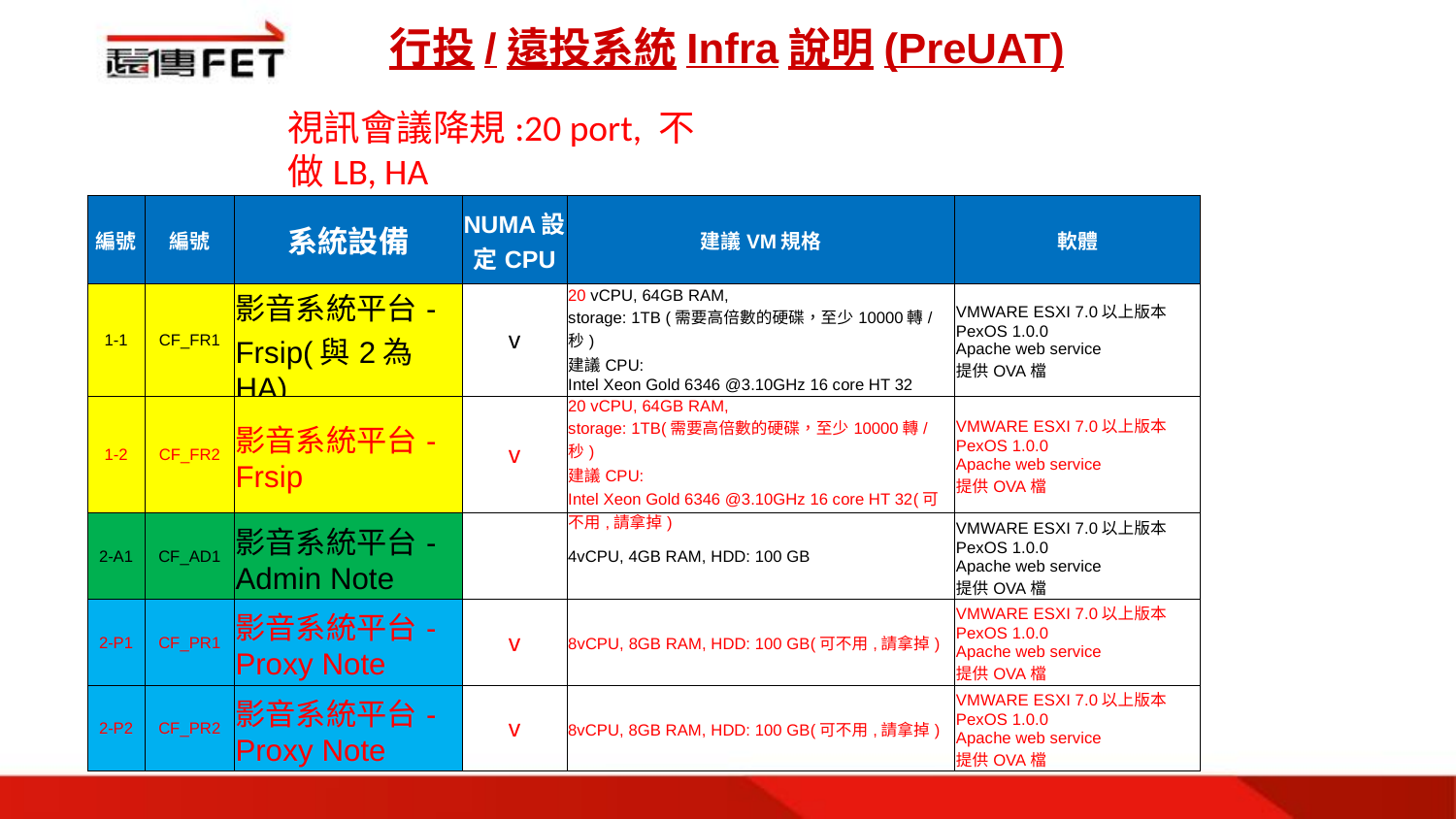

行投/遠投系統Infra說明(PreUAT)
視訊會議降規:20 port, 不做LB, HA
| 編號 | 編號 | 系統設備 | NUMA設定CPU | 建議VM規格 | 軟體 |
| --- | --- | --- | --- | --- | --- |
| 1-1 | CF\_FR1 | 影音系統平台-Frsip(與2為HA) | v | 20 vCPU, 64GB RAM, storage: 1TB (需要高倍數的硬碟，至少10000轉/秒) 建議CPU: Intel Xeon Gold 6346 @3.10GHz 16 core HT 32 | VMWARE ESXI 7.0以上版本 PexOS 1.0.0 Apache web service 提供OVA檔 |
| 1-2 | CF\_FR2 | 影音系統平台-Frsip | v | 20 vCPU, 64GB RAM, storage: 1TB(需要高倍數的硬碟，至少10000轉/秒) 建議CPU: Intel Xeon Gold 6346 @3.10GHz 16 core HT 32(可不用,請拿掉) | VMWARE ESXI 7.0以上版本 PexOS 1.0.0 Apache web service 提供OVA檔 |
| 2-A1 | CF\_AD1 | 影音系統平台-Admin Note |  | 4vCPU, 4GB RAM, HDD: 100 GB | VMWARE ESXI 7.0以上版本 PexOS 1.0.0 Apache web service 提供OVA檔 |
| 2-P1 | CF\_PR1 | 影音系統平台-Proxy Note | v | 8vCPU, 8GB RAM, HDD: 100 GB(可不用,請拿掉) | VMWARE ESXI 7.0以上版本 PexOS 1.0.0 Apache web service 提供OVA檔 |
| 2-P2 | CF\_PR2 | 影音系統平台-Proxy Note | v | 8vCPU, 8GB RAM, HDD: 100 GB(可不用,請拿掉) | VMWARE ESXI 7.0以上版本 PexOS 1.0.0 Apache web service 提供OVA檔 |